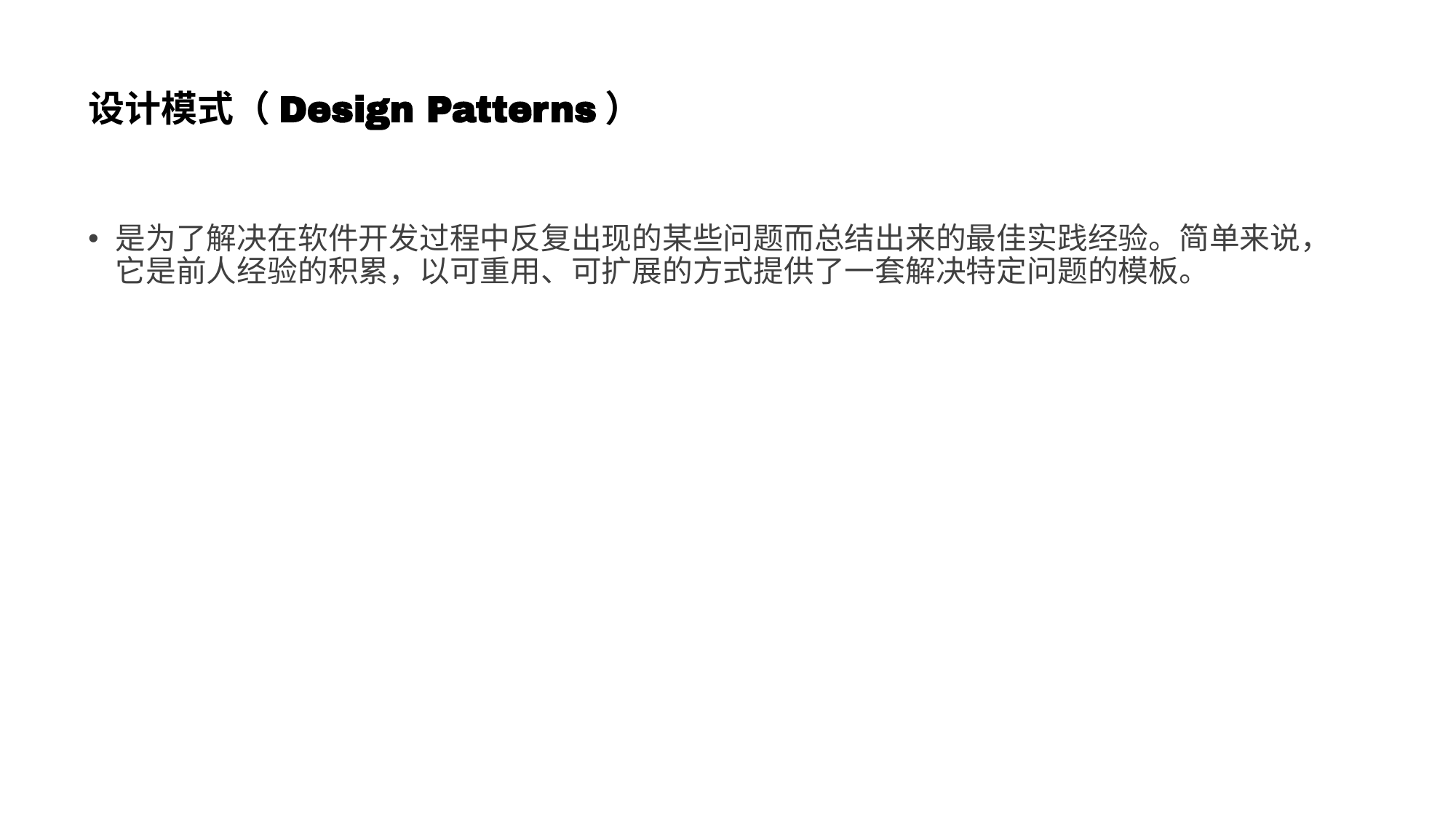

# 设计模式（Design Patterns）
是为了解决在软件开发过程中反复出现的某些问题而总结出来的最佳实践经验。简单来说，它是前人经验的积累，以可重用、可扩展的方式提供了一套解决特定问题的模板。